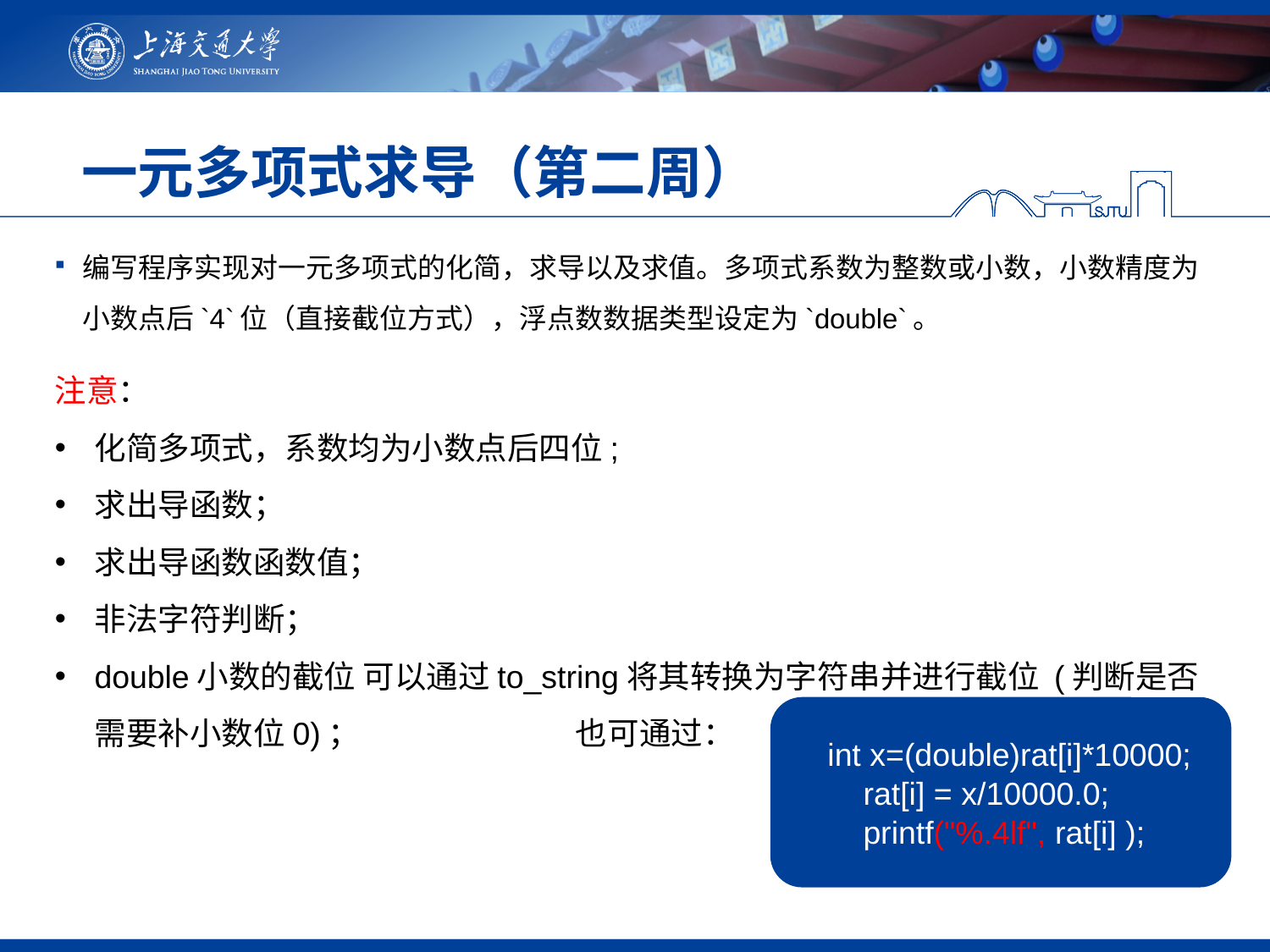

# 一元多项式求导（第二周）
编写程序实现对一元多项式的化简，求导以及求值。多项式系数为整数或小数，小数精度为小数点后`4`位（直接截位方式），浮点数数据类型设定为`double`。
注意：
化简多项式，系数均为小数点后四位;
求出导函数；
求出导函数函数值；
非法字符判断；
double小数的截位 可以通过to_string将其转换为字符串并进行截位 (判断是否需要补小数位0)；                              也可通过：

    int x=(double)rat[i]*10000;
        rat[i] = x/10000.0;
        printf("%.4lf", rat[i] );